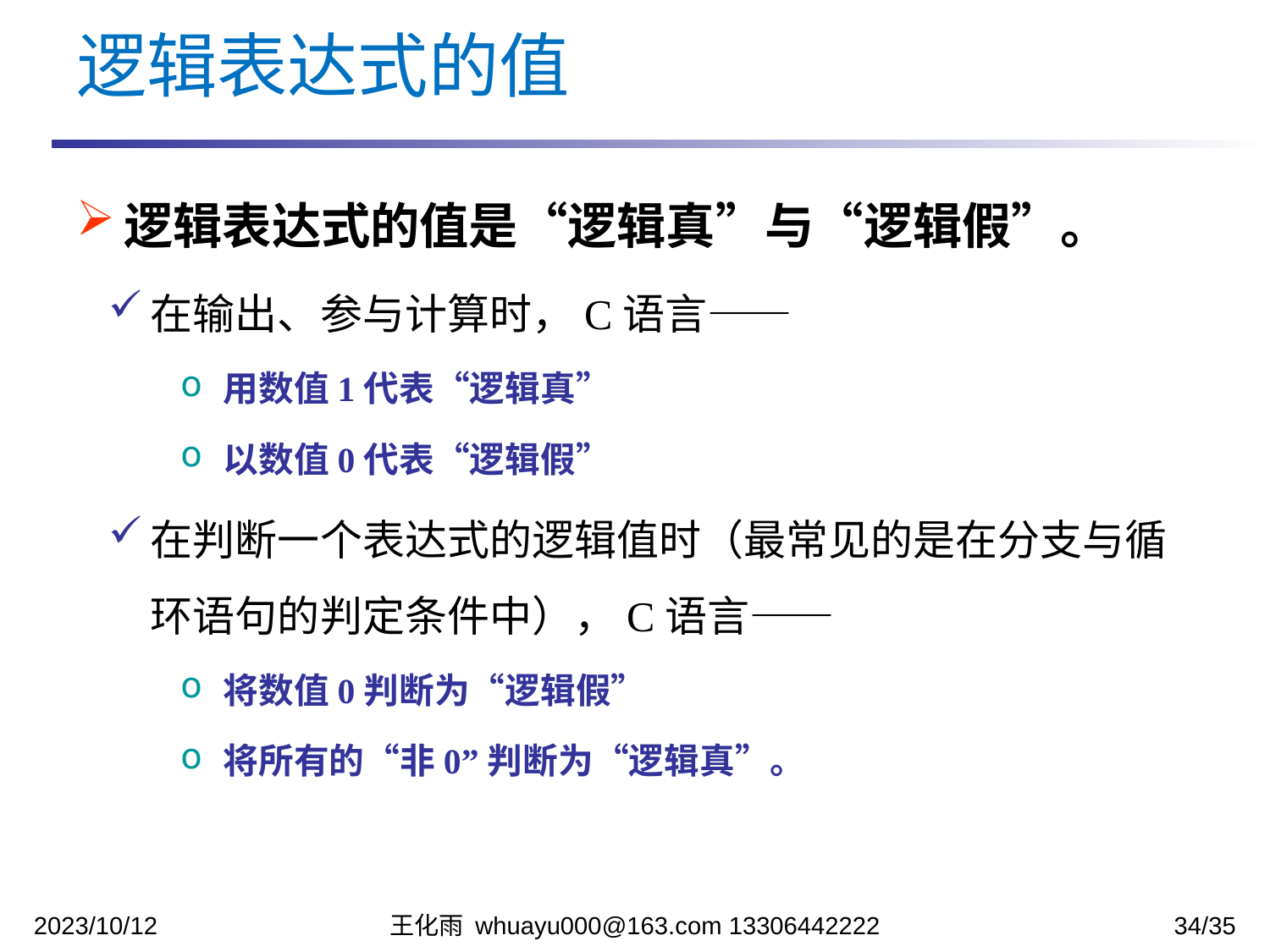

逻辑表达式的值
逻辑表达式的值是“逻辑真”与“逻辑假”。
在输出、参与计算时，C语言——
用数值1代表“逻辑真”
以数值0代表“逻辑假”
在判断一个表达式的逻辑值时（最常见的是在分支与循环语句的判定条件中），C语言——
将数值0判断为“逻辑假”
将所有的“非0”判断为“逻辑真”。
2023/10/12
王化雨 whuayu000@163.com 13306442222
34/35